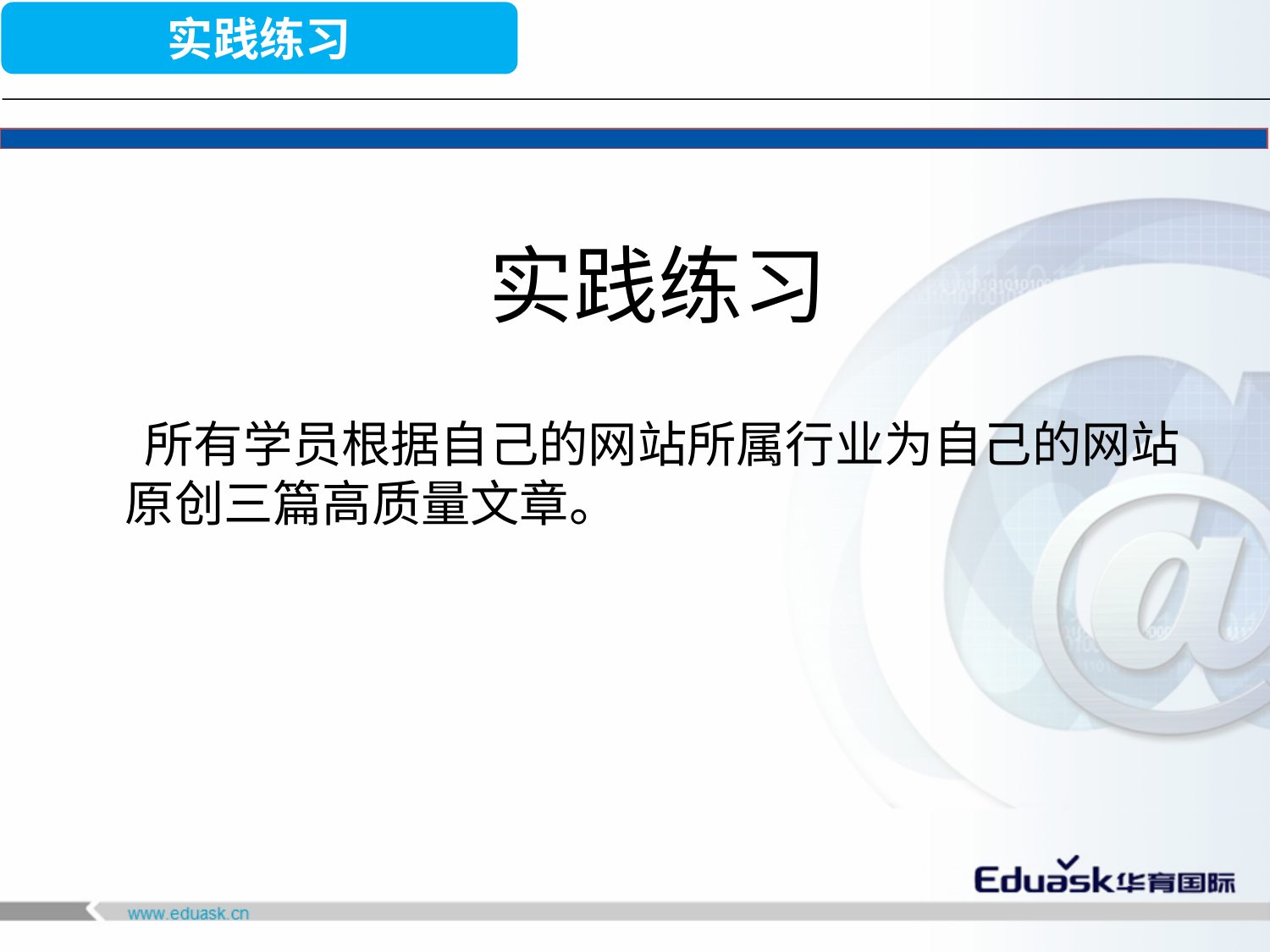

实践练习

   实践练习

     所有学员根据自己的网站所属行业为自己的网站原创三篇高质量文章。